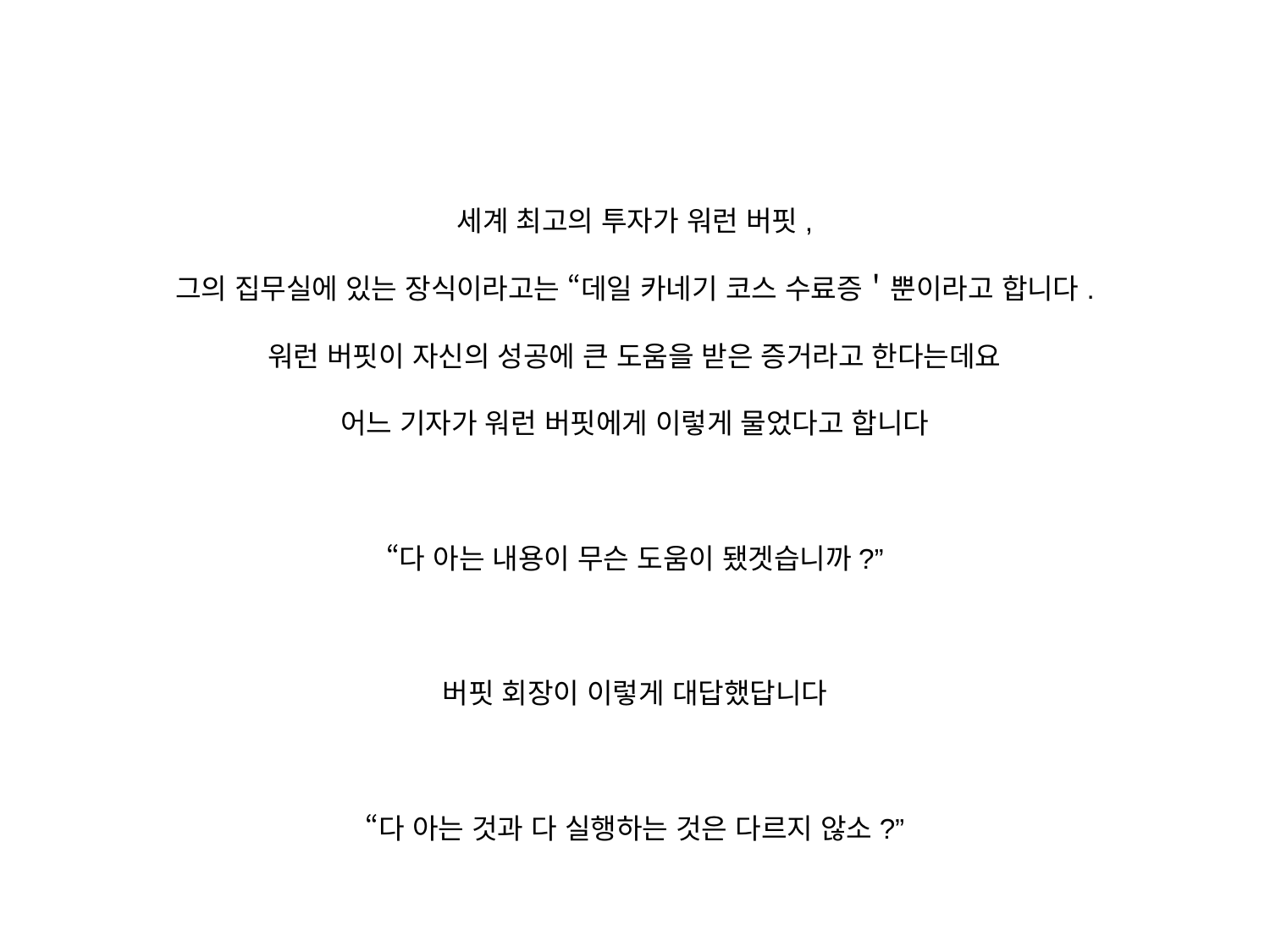

# 세계 최고의 투자가 워런 버핏, 그의 집무실에 있는 장식이라고는 “데일 카네기 코스 수료증＇뿐이라고 합니다. 워런 버핏이 자신의 성공에 큰 도움을 받은 증거라고 한다는데요 어느 기자가 워런 버핏에게 이렇게 물었다고 합니다 “다 아는 내용이 무슨 도움이 됐겟습니까?” 버핏 회장이 이렇게 대답했답니다 “다 아는 것과 다 실행하는 것은 다르지 않소?”